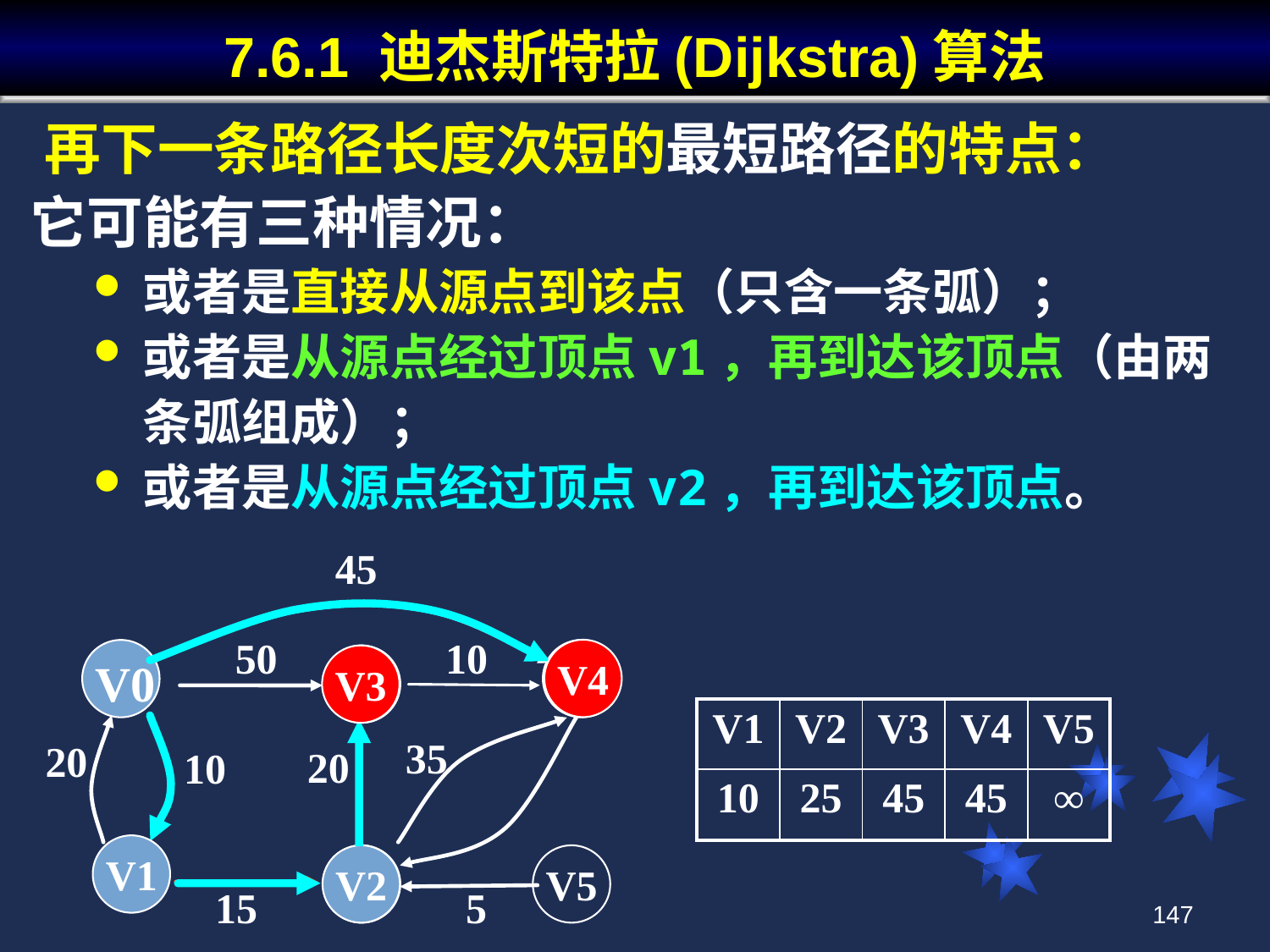

# 7.6.1 迪杰斯特拉(Dijkstra)算法
再下一条路径长度次短的最短路径的特点：
它可能有三种情况：
或者是直接从源点到该点（只含一条弧）；
或者是从源点经过顶点v1，再到达该顶点（由两条弧组成）；
或者是从源点经过顶点v2，再到达该顶点。
45

50
10

V4
V3
 V0

35

20
20
10
V1
V2
V3
V5
15
5

V4
V3
| V1 | V2 | V3 | V4 | V5 |
| --- | --- | --- | --- | --- |
| 10 | 25 | 45 | 45 | ∞ |

147